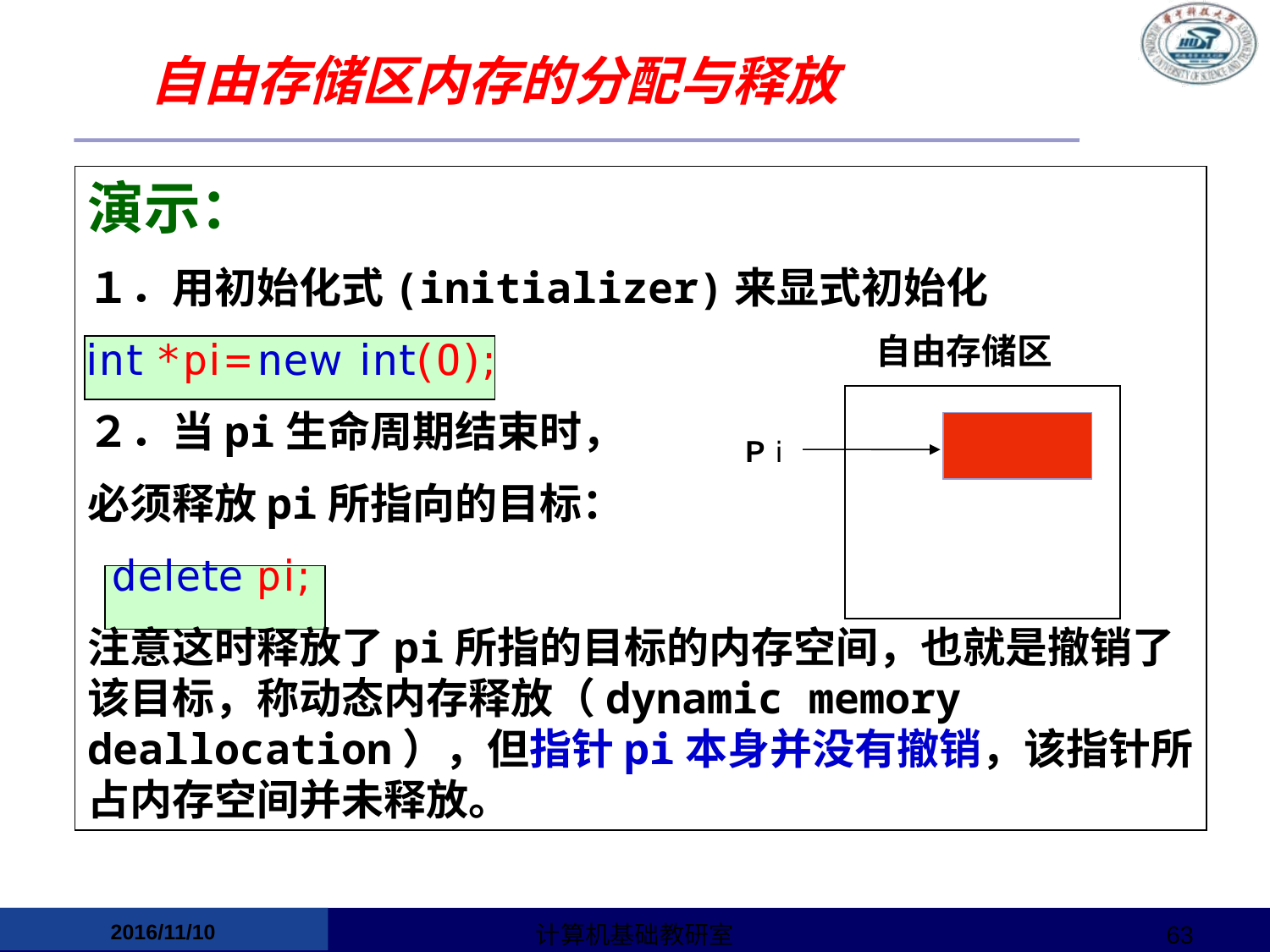

# 自由存储区内存的分配与释放
演示：
１．用初始化式(initializer)来显式初始化
int *pi=new int(0);
２．当pi生命周期结束时，
必须释放pi所指向的目标：
 delete pi;
注意这时释放了pi所指的目标的内存空间，也就是撤销了该目标，称动态内存释放（dynamic memory deallocation），但指针pi本身并没有撤销，该指针所占内存空间并未释放。
自由存储区

０
Ｐi

2016/11/10
计算机基础教研室
63